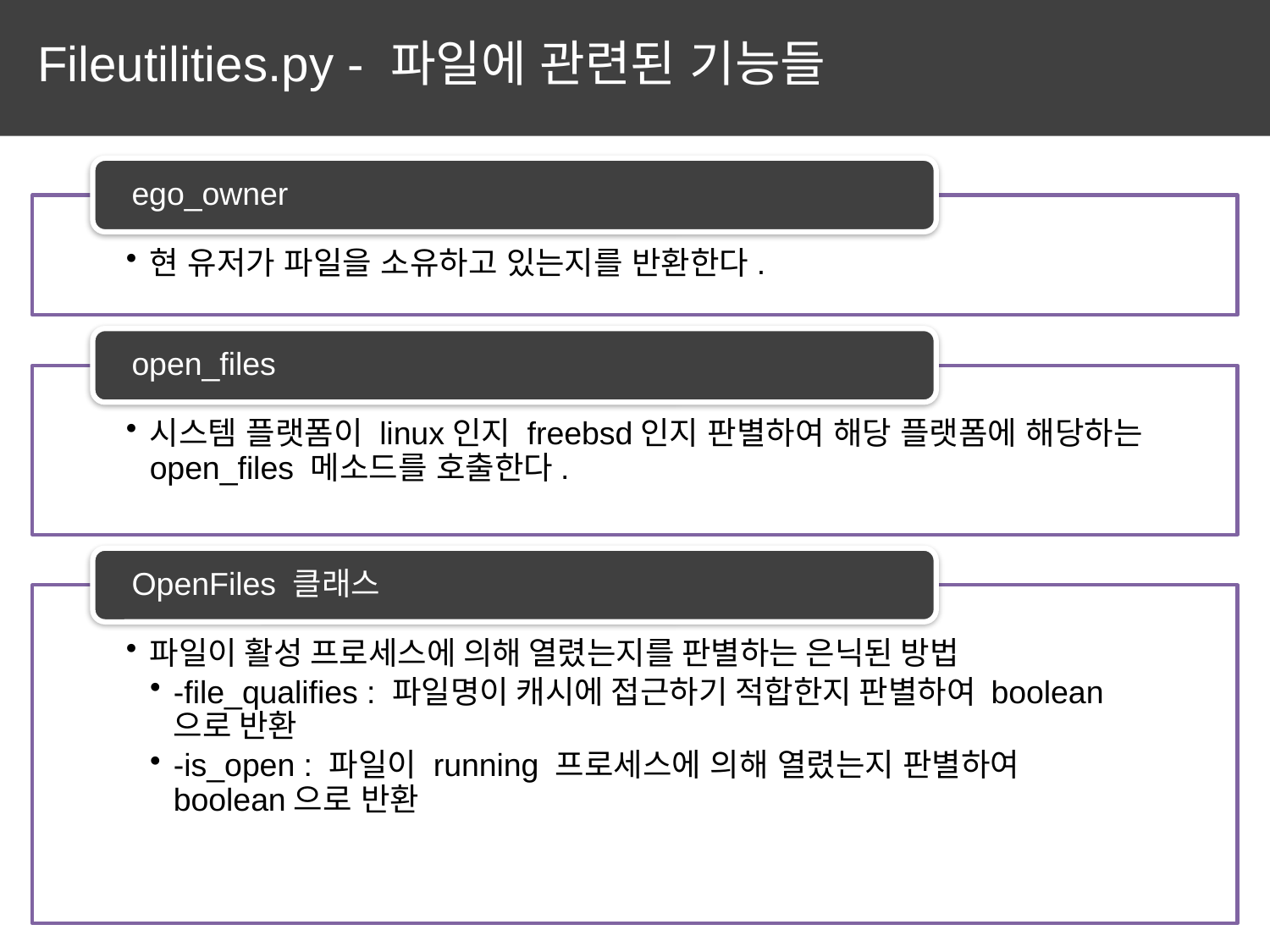

Fileutilities.py - 파일에 관련된 기능들
현 유저가 파일을 소유하고 있는지를 반환한다.
ego_owner
시스템 플랫폼이 linux인지 freebsd인지 판별하여 해당 플랫폼에 해당하는 open_files 메소드를 호출한다.
open_files
파일이 활성 프로세스에 의해 열렸는지를 판별하는 은닉된 방법
-file_qualifies : 파일명이 캐시에 접근하기 적합한지 판별하여 boolean으로 반환
-is_open : 파일이 running 프로세스에 의해 열렸는지 판별하여 boolean으로 반환
OpenFiles 클래스